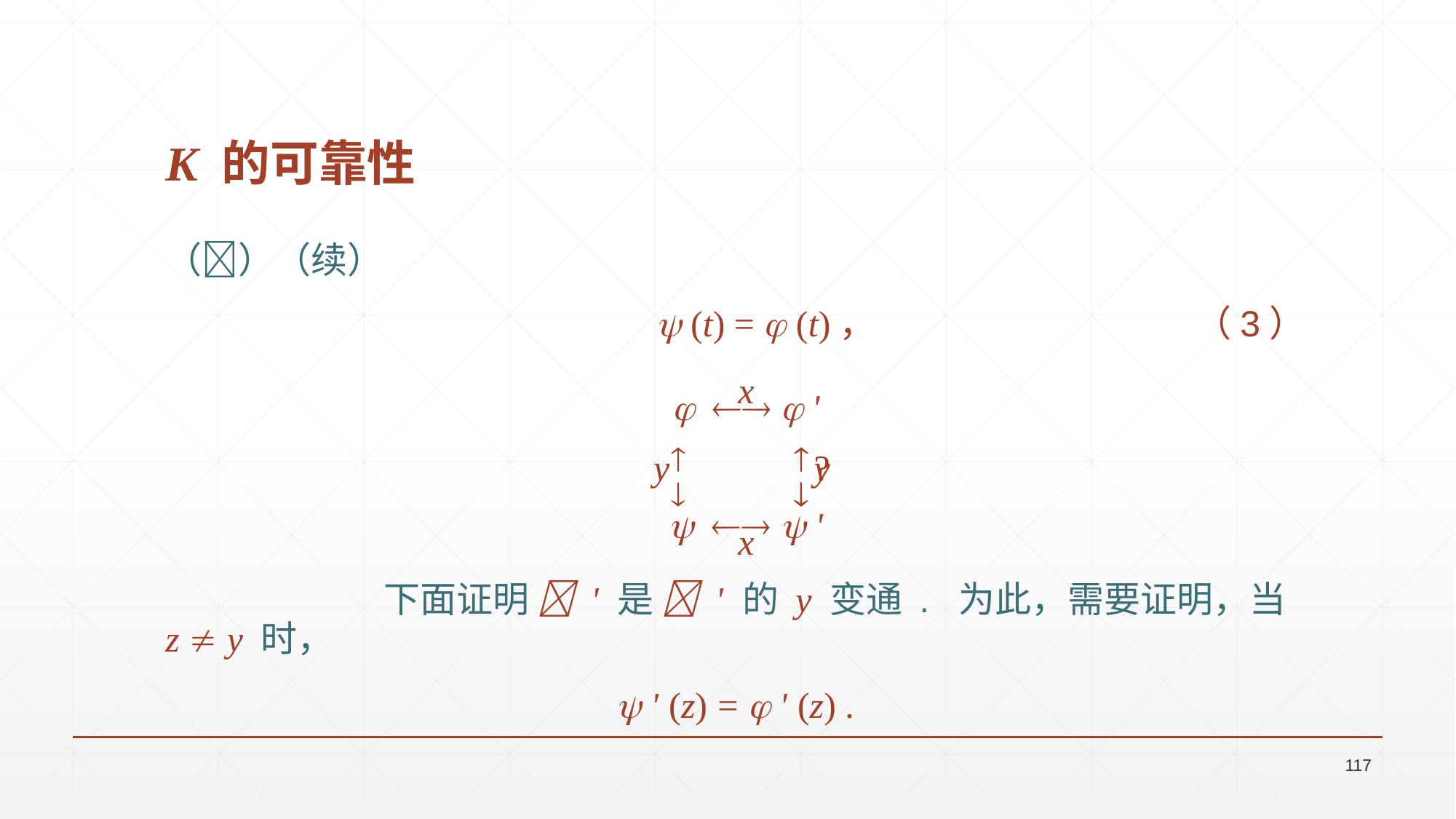

# K 的可靠性
（⇐）（续）
		ψ (t) = ϕ (t)，                                       （3）

		下面证明 ψ ʹ 是 ϕ ʹ 的 y 变通 .  为此，需要证明，当 z ≠ y 时，
ψ ʹ (z) = ϕ ʹ (z) .
x
ϕ  ←→ ϕ ʹ
y
↑
↓
y
↑
↓
?
↑
↓
ψ  ←→ ψ ʹ
x
117